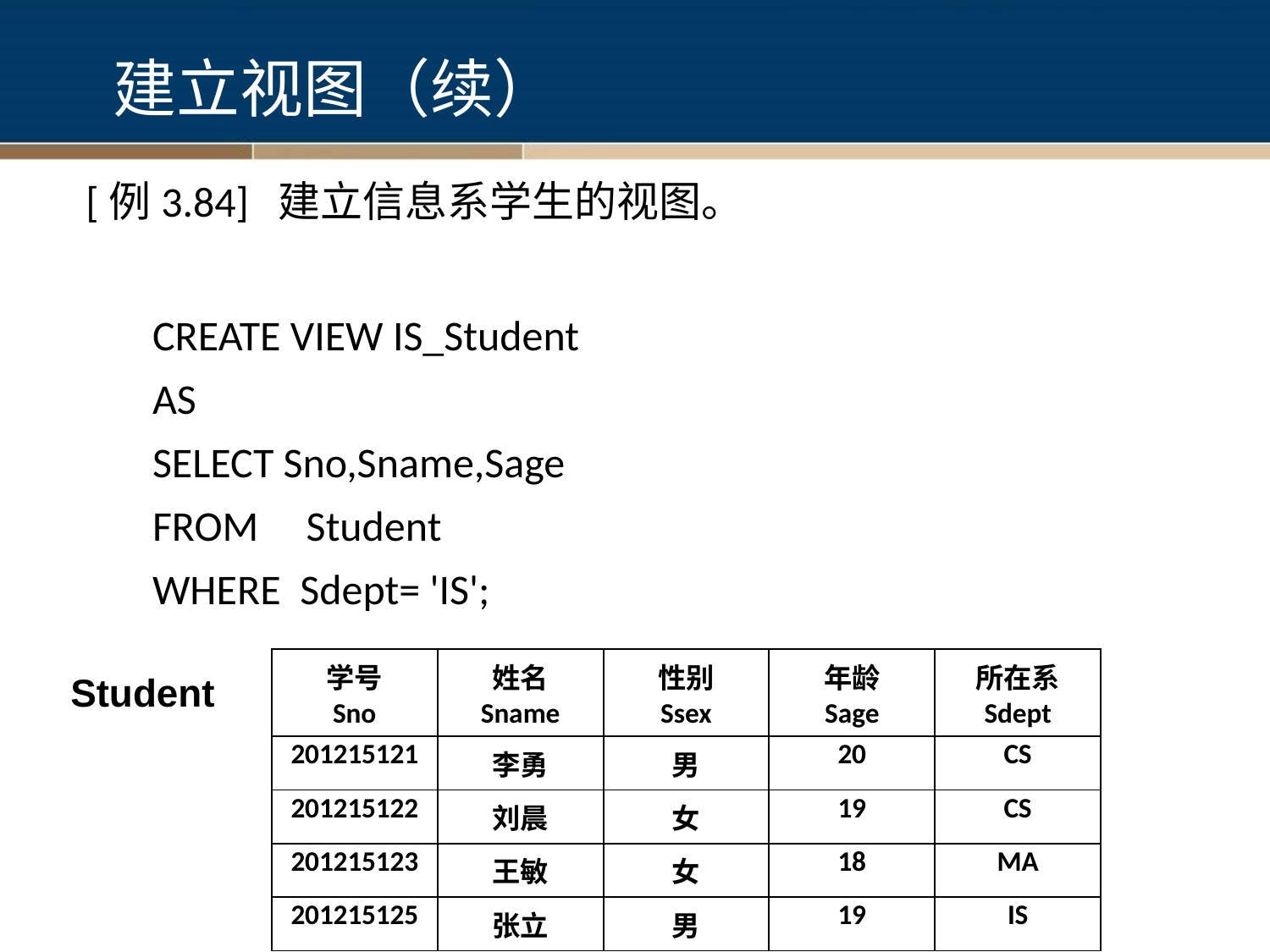

建立视图（续）
 [例3.84]  建立信息系学生的视图。

        CREATE VIEW IS_Student
        AS
        SELECT Sno,Sname,Sage
        FROM     Student
        WHERE  Sdept= 'IS';
 Student
| 学号 Sno | 姓名 Sname | 性别 Ssex | 年龄 Sage | 所在系 Sdept |
| --- | --- | --- | --- | --- |
| 201215121 | 李勇 | 男 | 20 | CS |
| 201215122 | 刘晨 | 女 | 19 | CS |
| 201215123 | 王敏 | 女 | 18 | MA |
| 201215125 | 张立 | 男 | 19 | IS |